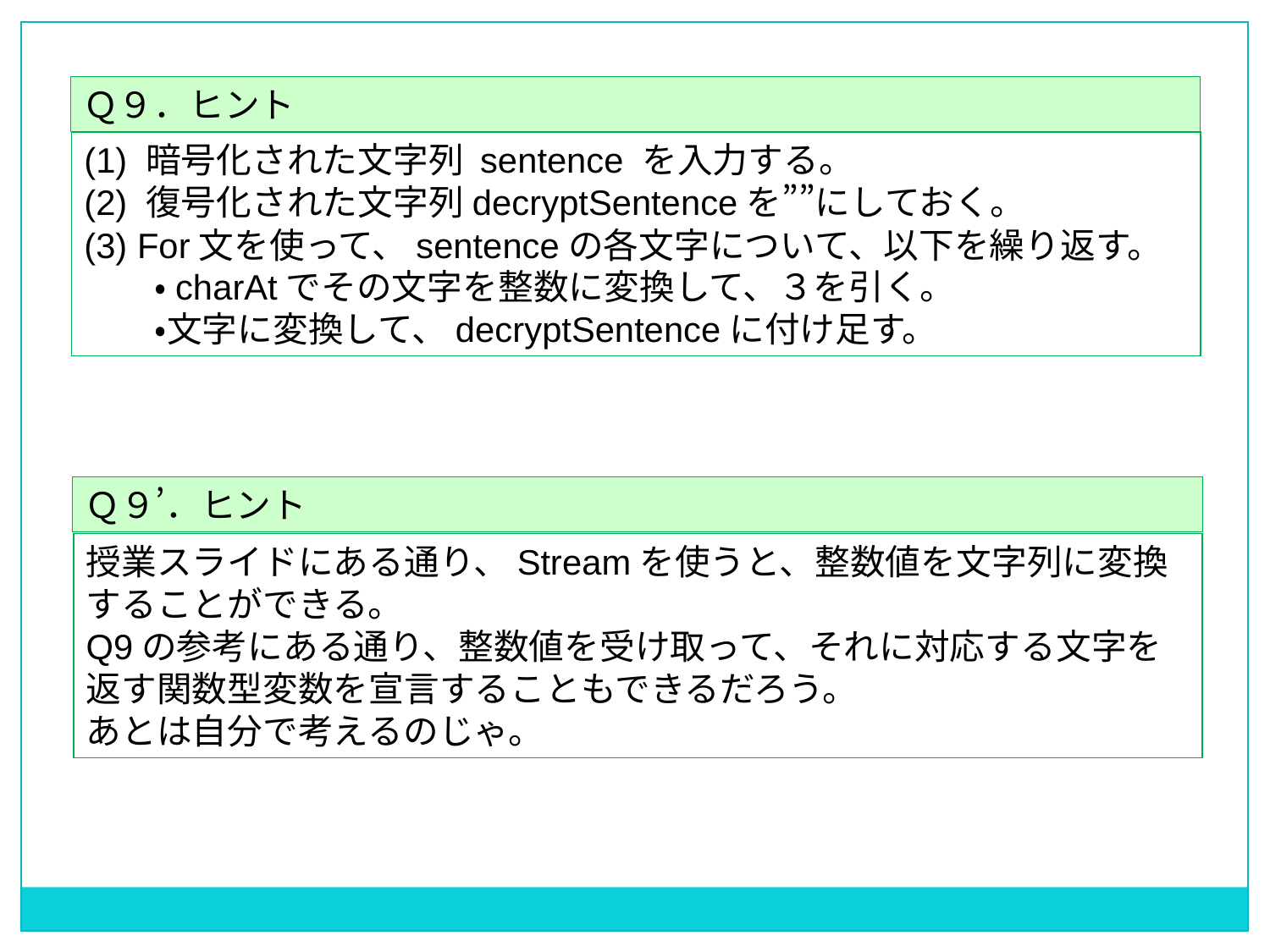

Ｑ９．ヒント
(1) 暗号化された文字列 sentence を入力する。
(2) 復号化された文字列decryptSentenceを””にしておく。
(3) For文を使って、sentenceの各文字について、以下を繰り返す。
　　・charAtでその文字を整数に変換して、３を引く。
　　・文字に変換して、decryptSentenceに付け足す。
Ｑ９’．ヒント
授業スライドにある通り、Streamを使うと、整数値を文字列に変換することができる。
Q9の参考にある通り、整数値を受け取って、それに対応する文字を返す関数型変数を宣言することもできるだろう。
あとは自分で考えるのじゃ。